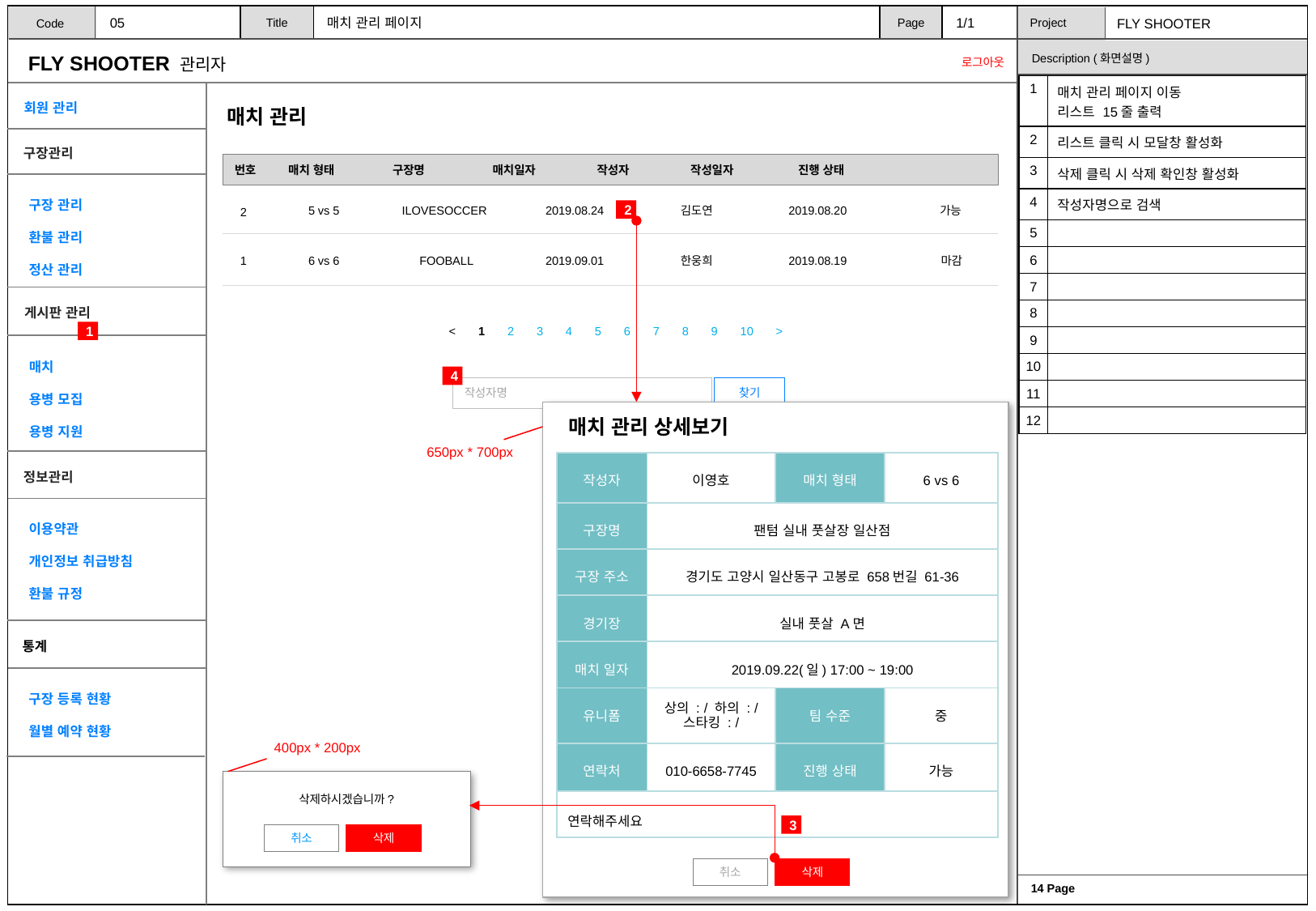

05
매치 관리 페이지
1/1
| 1 | 매치 관리 페이지 이동 리스트 15줄 출력 |
| --- | --- |
| 2 | 리스트 클릭 시 모달창 활성화 |
| 3 | 삭제 클릭 시 삭제 확인창 활성화 |
| 4 | 작성자명으로 검색 |
| 5 |  |
| 6 |  |
| 7 |  |
| 8 |  |
| 9 |  |
| 10 |  |
| 11 |  |
| 12 |  |
매치 관리
번호          매치 형태                  구장명                     매치일자                   작성자                   작성일자                    진행 상태
5 vs 5
2019.08.24
김도연
2019.08.20
ILOVESOCCER
가능
2
2

1
6 vs 6
2019.09.01
한웅희
2019.08.19
FOOBALL
마감
<       1       2       3       4       5       6       7       8       9       10       >
1
4
작성자명
찾기

매치 관리 상세보기
650px * 700px
| 작성자 | 이영호 | 매치 형태 | 6 vs 6 |
| --- | --- | --- | --- |
| 구장명 | 팬텀 실내 풋살장 일산점 |  |  |
| 구장 주소 | 경기도 고양시 일산동구 고봉로 658번길 61-36 |  |  |
| 경기장 | 실내 풋살 A면 |  |  |
| 매치 일자 | 2019.09.22(일) 17:00 ~ 19:00 |  |  |
| 유니폼 | 상의 : / 하의 : / 스타킹 : / | 팀 수준 | 중 |
| 연락처 | 010-6658-7745 | 진행 상태 | 가능 |
| 연락해주세요 |  |  |  |
400px * 200px

삭제하시겠습니까?
취소
삭제

3
취소
삭제